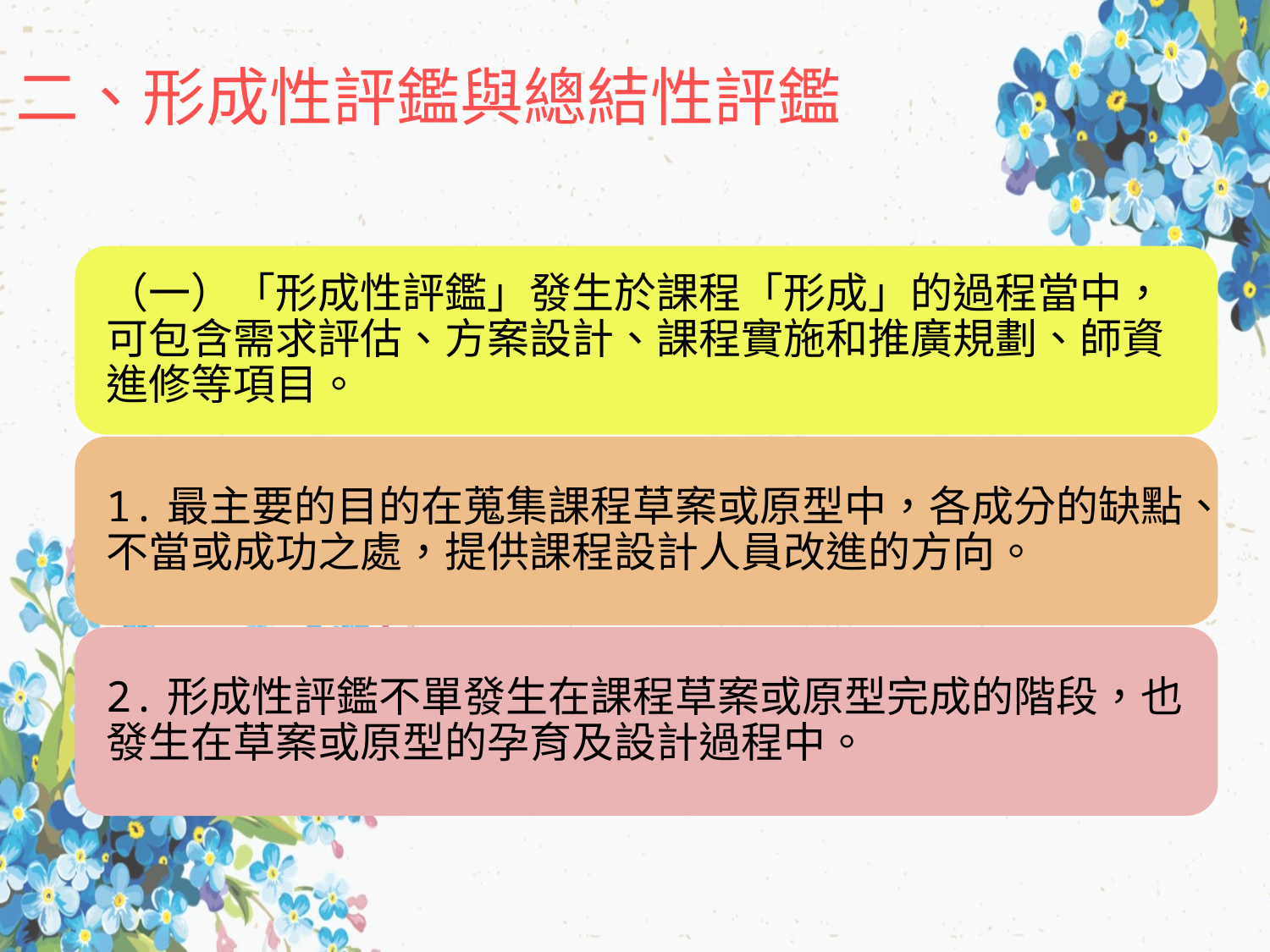

# 二、形成性評鑑與總結性評鑑
（一）「形成性評鑑」發生於課程「形成」的過程當中，可包含需求評估、方案設計、課程實施和推廣規劃、師資進修等項目。
1.最主要的目的在蒐集課程草案或原型中，各成分的缺點、不當或成功之處，提供課程設計人員改進的方向。
2.形成性評鑑不單發生在課程草案或原型完成的階段，也發生在草案或原型的孕育及設計過程中。